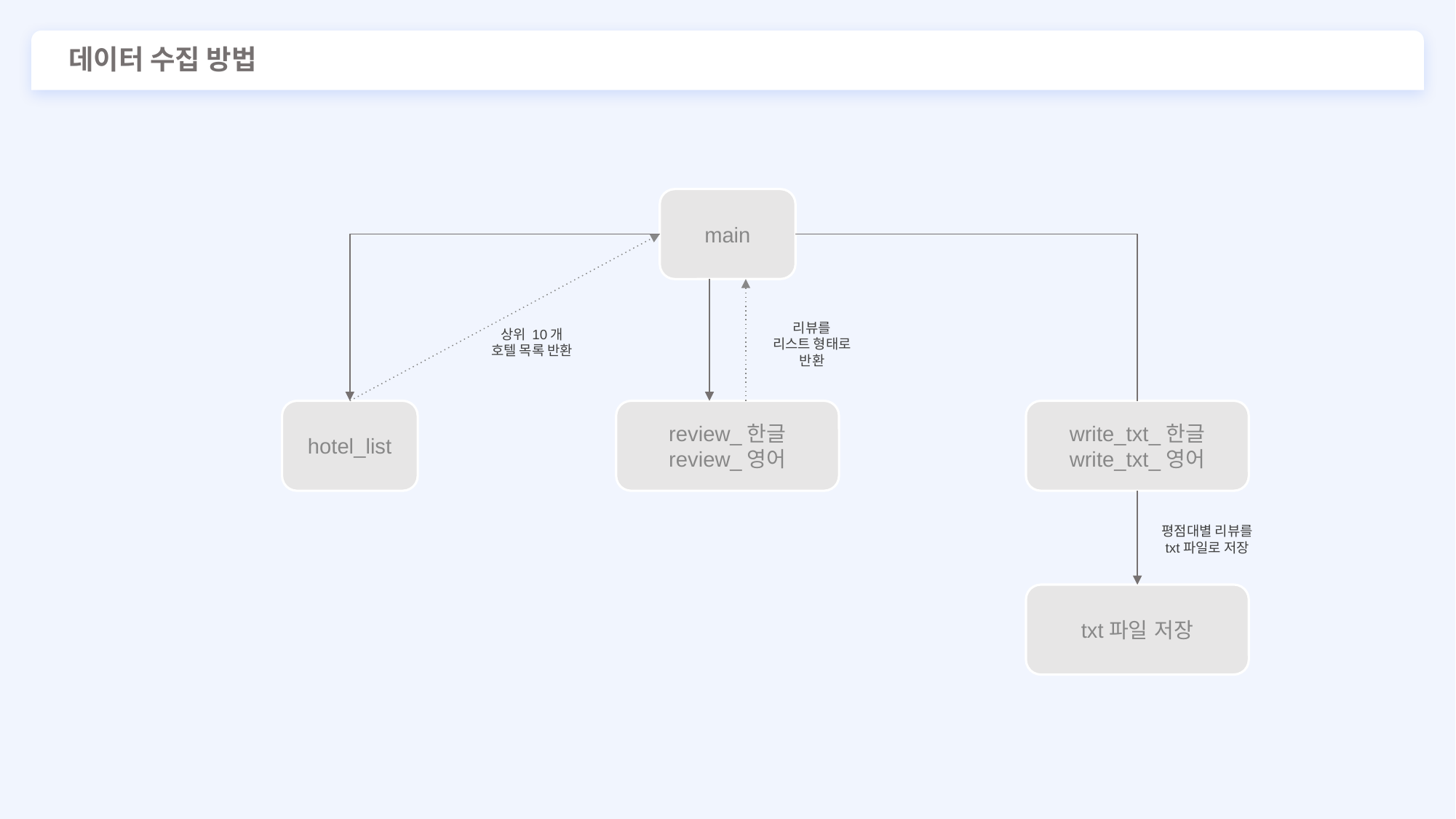

# 데이터 수집 방법
main
리뷰를
리스트 형태로
반환
상위 10개
호텔 목록 반환
hotel_list
review_한글
review_영어
write_txt_한글
write_txt_영어
평점대별 리뷰를
txt파일로 저장
txt파일 저장